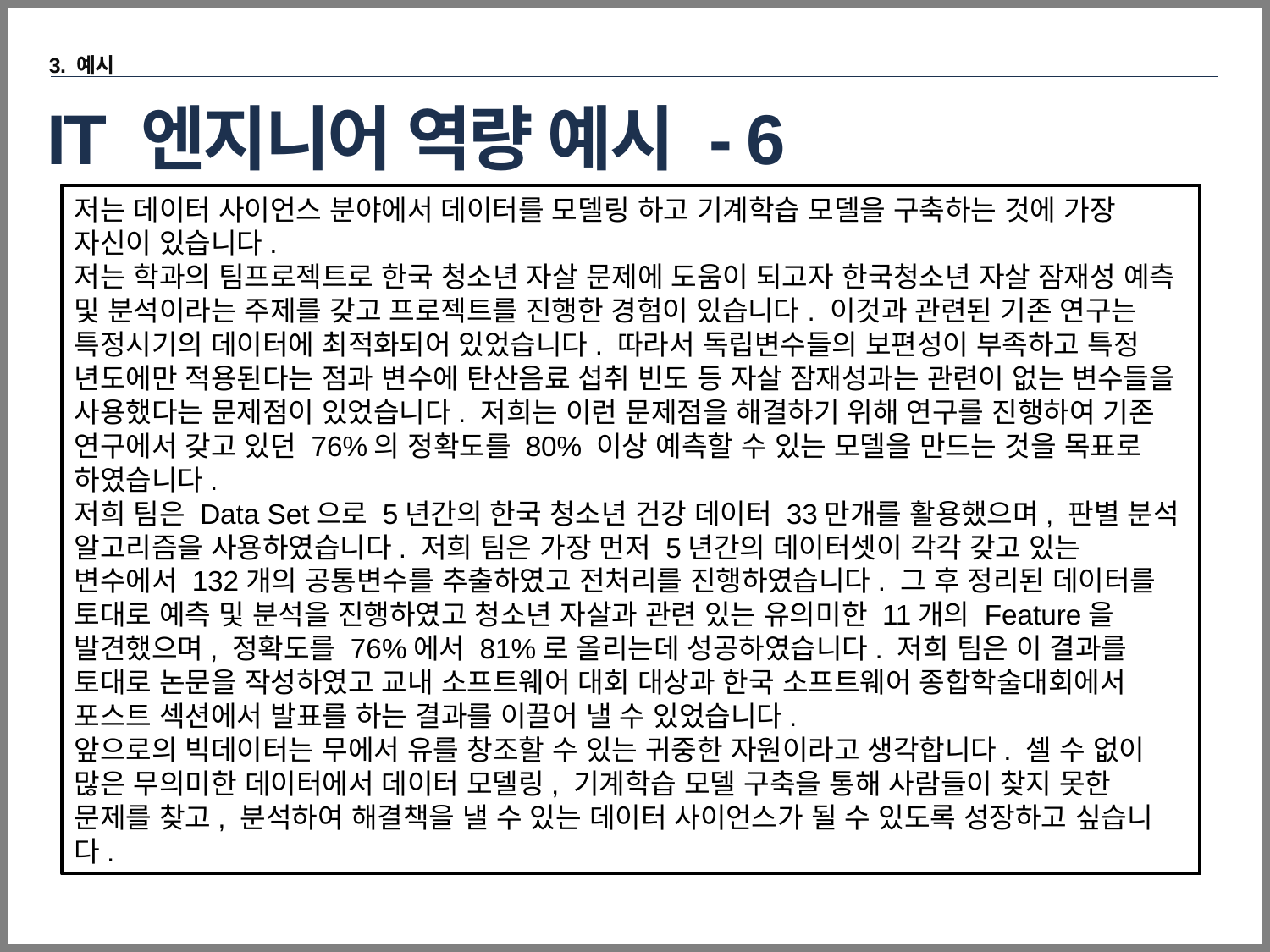

3. 예시
# IT 엔지니어 역량 예시 - 6
저는 데이터 사이언스 분야에서 데이터를 모델링 하고 기계학습 모델을 구축하는 것에 가장 자신이 있습니다.
저는 학과의 팀프로젝트로 한국 청소년 자살 문제에 도움이 되고자 한국청소년 자살 잠재성 예측 및 분석이라는 주제를 갖고 프로젝트를 진행한 경험이 있습니다. 이것과 관련된 기존 연구는 특정시기의 데이터에 최적화되어 있었습니다. 따라서 독립변수들의 보편성이 부족하고 특정 년도에만 적용된다는 점과 변수에 탄산음료 섭취 빈도 등 자살 잠재성과는 관련이 없는 변수들을 사용했다는 문제점이 있었습니다. 저희는 이런 문제점을 해결하기 위해 연구를 진행하여 기존 연구에서 갖고 있던 76%의 정확도를 80% 이상 예측할 수 있는 모델을 만드는 것을 목표로 하였습니다.
저희 팀은 Data Set으로 5년간의 한국 청소년 건강 데이터 33만개를 활용했으며, 판별 분석 알고리즘을 사용하였습니다. 저희 팀은 가장 먼저 5년간의 데이터셋이 각각 갖고 있는 변수에서 132개의 공통변수를 추출하였고 전처리를 진행하였습니다. 그 후 정리된 데이터를 토대로 예측 및 분석을 진행하였고 청소년 자살과 관련 있는 유의미한 11개의 Feature을 발견했으며, 정확도를 76%에서 81%로 올리는데 성공하였습니다. 저희 팀은 이 결과를 토대로 논문을 작성하였고 교내 소프트웨어 대회 대상과 한국 소프트웨어 종합학술대회에서 포스트 섹션에서 발표를 하는 결과를 이끌어 낼 수 있었습니다.
앞으로의 빅데이터는 무에서 유를 창조할 수 있는 귀중한 자원이라고 생각합니다. 셀 수 없이 많은 무의미한 데이터에서 데이터 모델링, 기계학습 모델 구축을 통해 사람들이 찾지 못한 문제를 찾고, 분석하여 해결책을 낼 수 있는 데이터 사이언스가 될 수 있도록 성장하고 싶습니다.